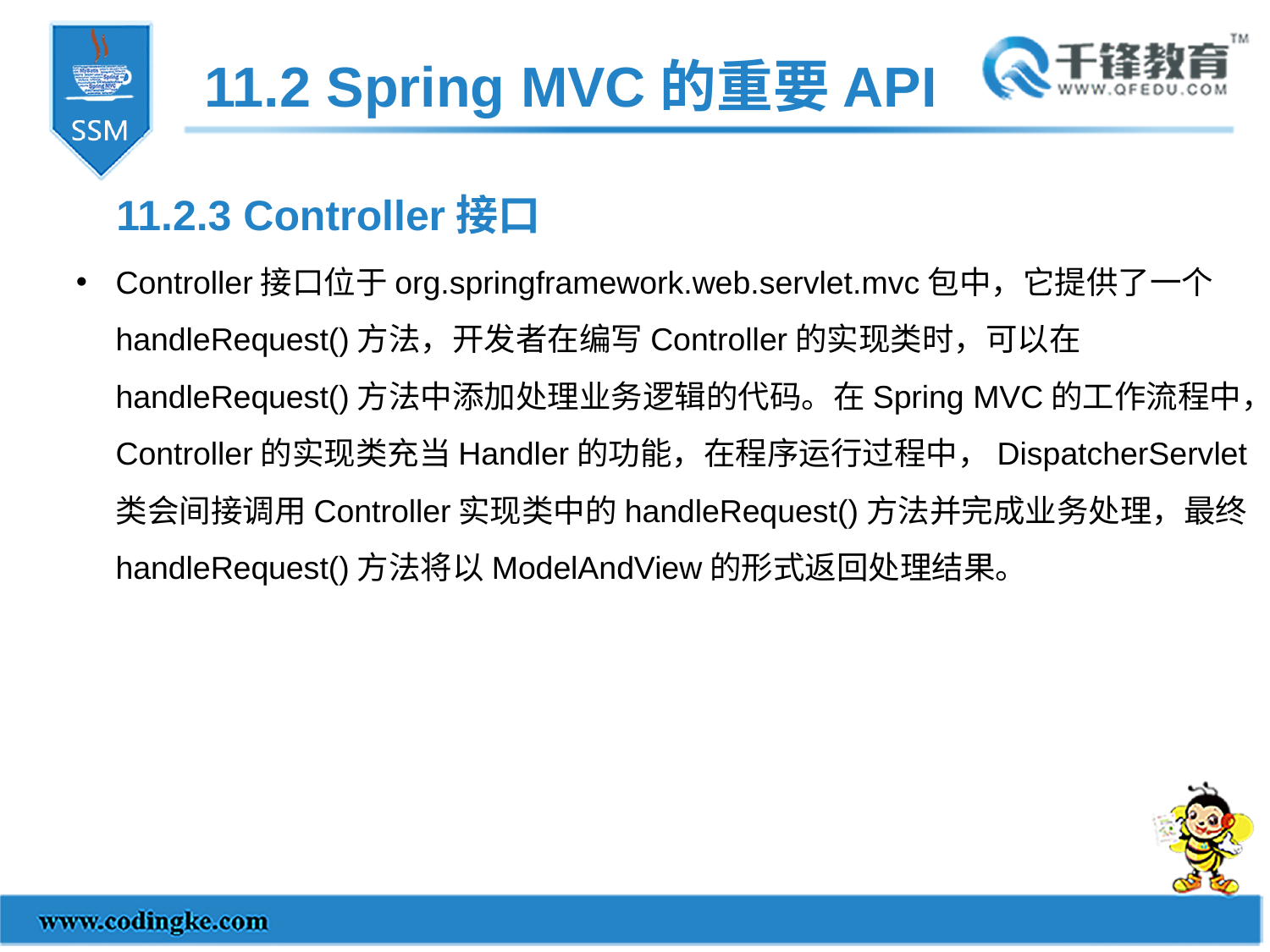

11.2 Spring MVC的重要API
11.2.3 Controller接口
Controller接口位于org.springframework.web.servlet.mvc包中，它提供了一个handleRequest()方法，开发者在编写Controller的实现类时，可以在handleRequest()方法中添加处理业务逻辑的代码。在Spring MVC的工作流程中，Controller的实现类充当Handler的功能，在程序运行过程中，DispatcherServlet类会间接调用Controller实现类中的handleRequest()方法并完成业务处理，最终handleRequest()方法将以ModelAndView的形式返回处理结果。